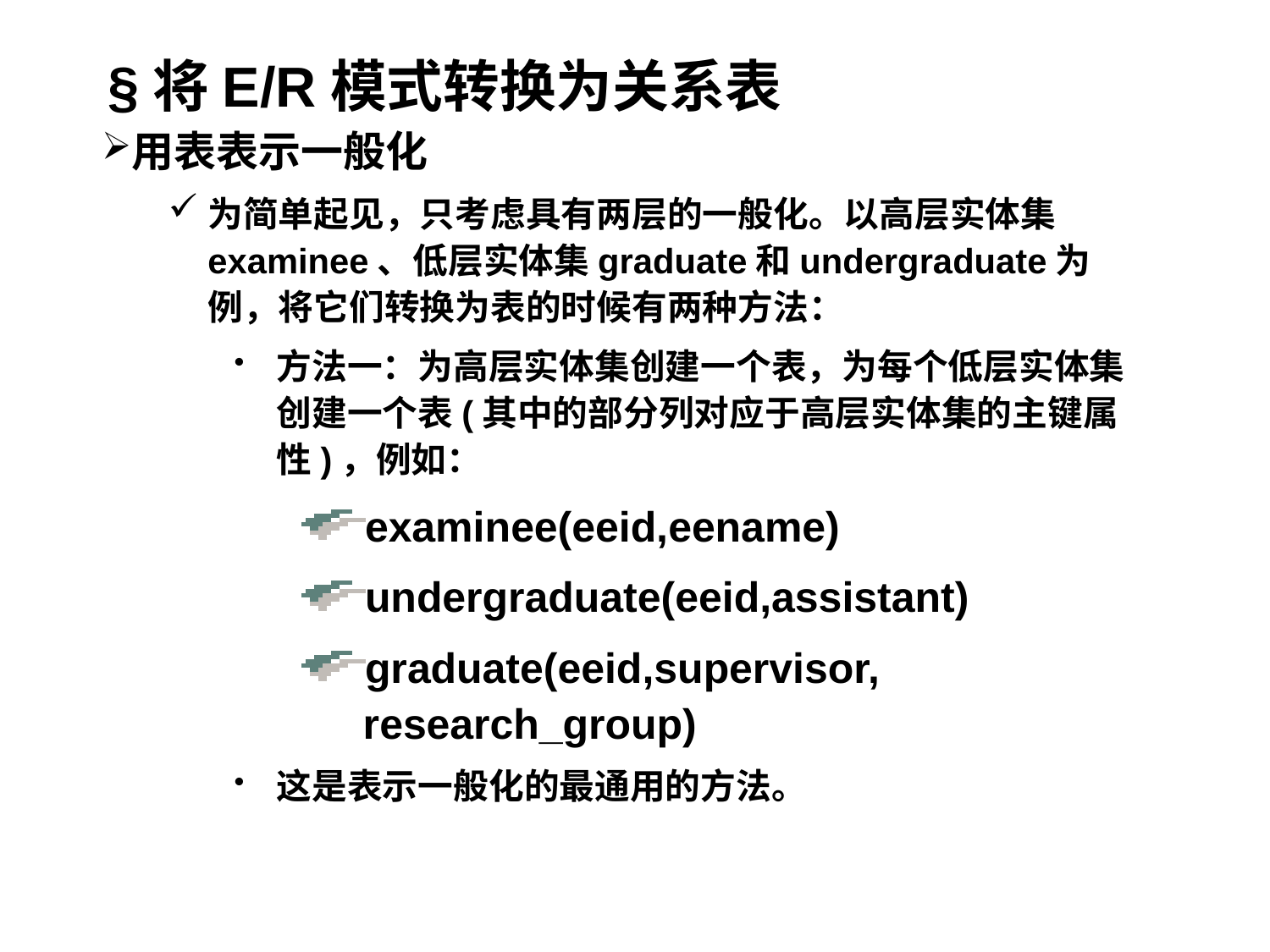

§将E/R模式转换为关系表
用表表示一般化
为简单起见，只考虑具有两层的一般化。以高层实体集examinee、低层实体集graduate和undergraduate为例，将它们转换为表的时候有两种方法：
方法一：为高层实体集创建一个表，为每个低层实体集创建一个表(其中的部分列对应于高层实体集的主键属性)，例如：
examinee(eeid,eename)
undergraduate(eeid,assistant)
graduate(eeid,supervisor, research_group)
这是表示一般化的最通用的方法。